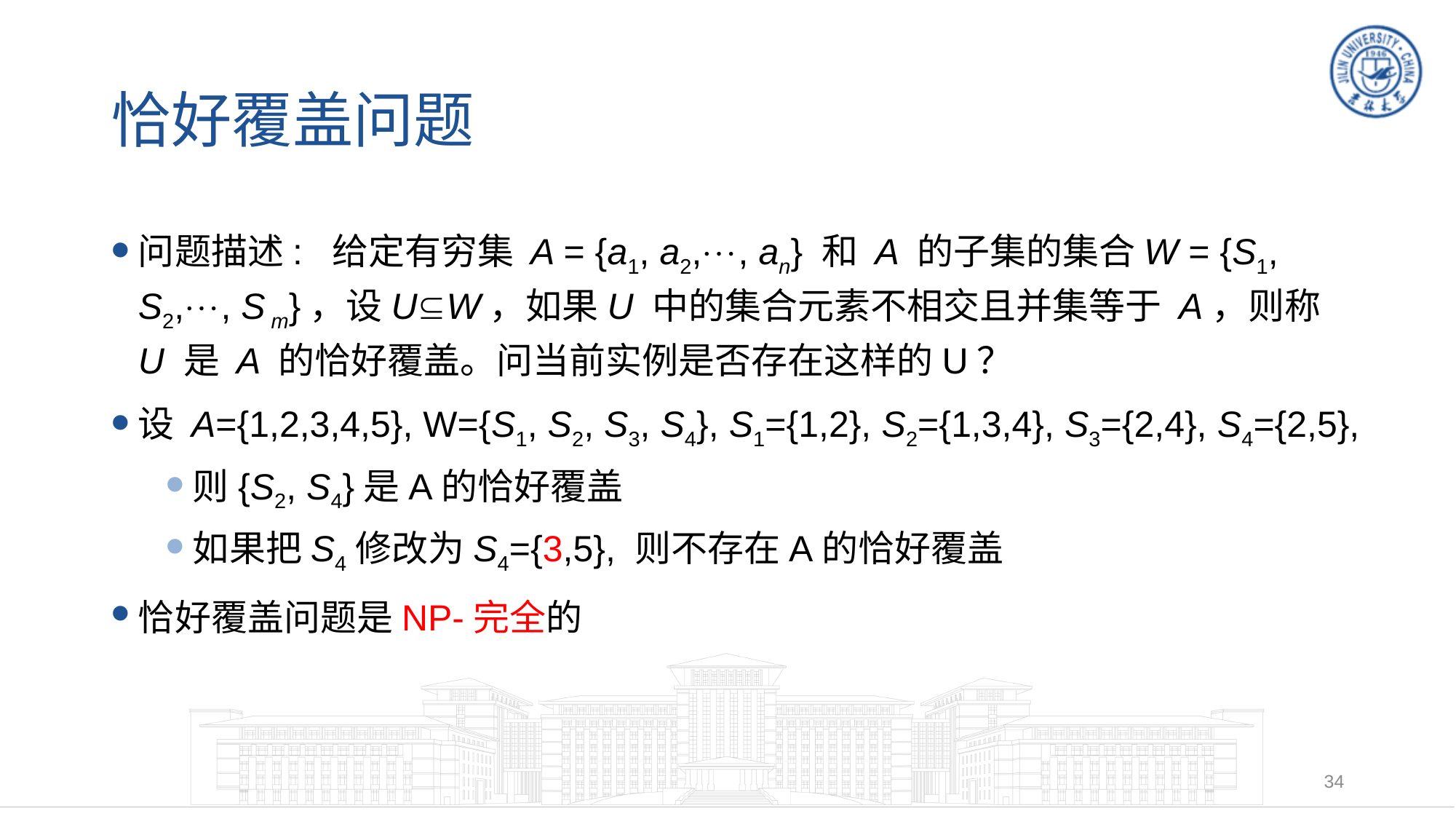

# 恰好覆盖问题
问题描述:  给定有穷集 A = {a1, a2,…, an} 和 A 的子集的集合W = {S1, S2,…, S m}，设U⊆W，如果U 中的集合元素不相交且并集等于 A，则称 U 是 A 的恰好覆盖。问当前实例是否存在这样的U？
设 A={1,2,3,4,5}, W={S1, S2, S3, S4}, S1={1,2}, S2={1,3,4}, S3={2,4}, S4={2,5},
则{S2, S4}是A的恰好覆盖
如果把S4修改为S4={3,5}, 则不存在A的恰好覆盖
恰好覆盖问题是NP-完全的

34